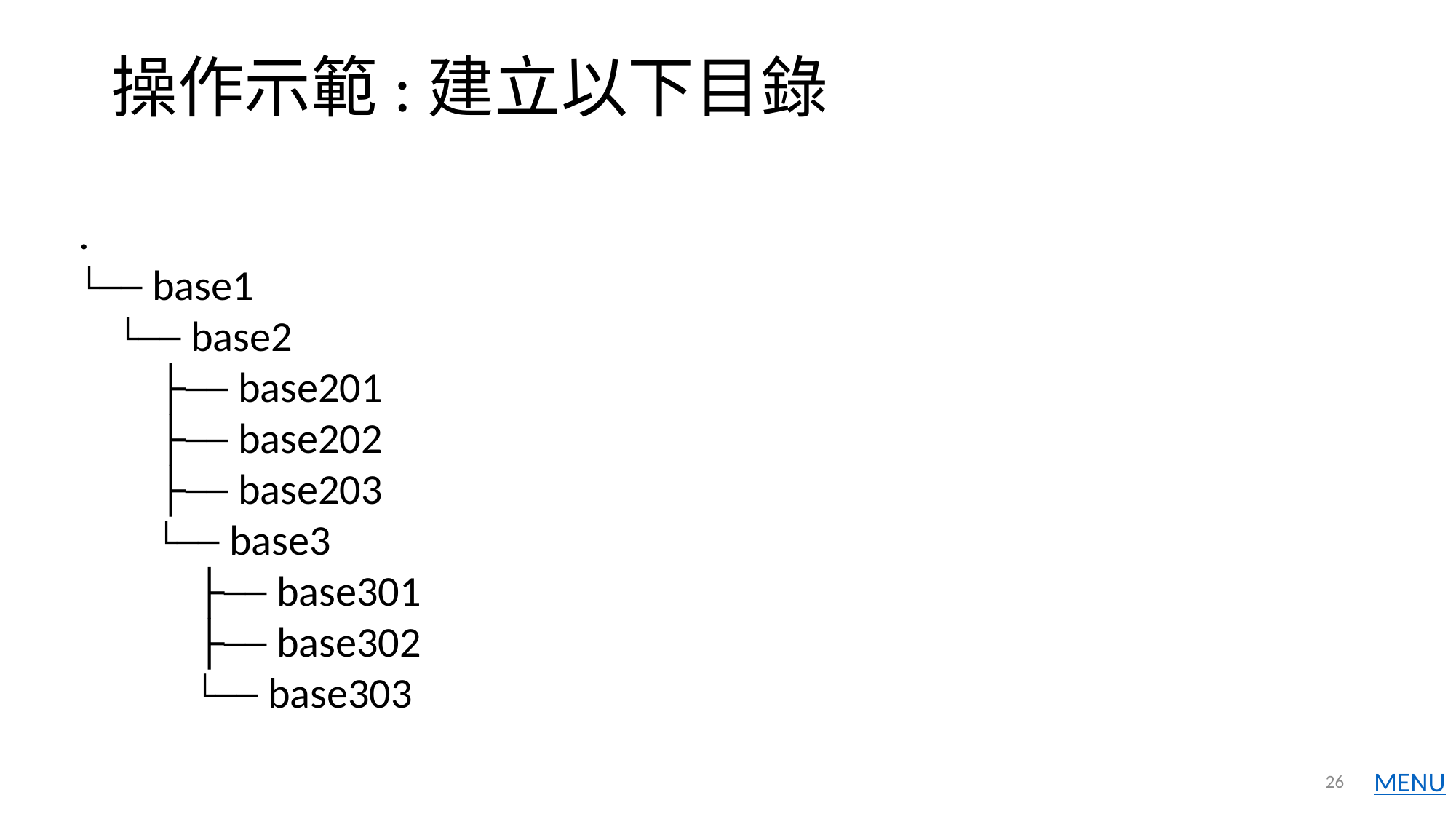

# 操作示範:建立以下目錄
.
└── base1
    └── base2
        ├── base201
        ├── base202
        ├── base203
        └── base3
            ├── base301
            ├── base302
            └── base303
26